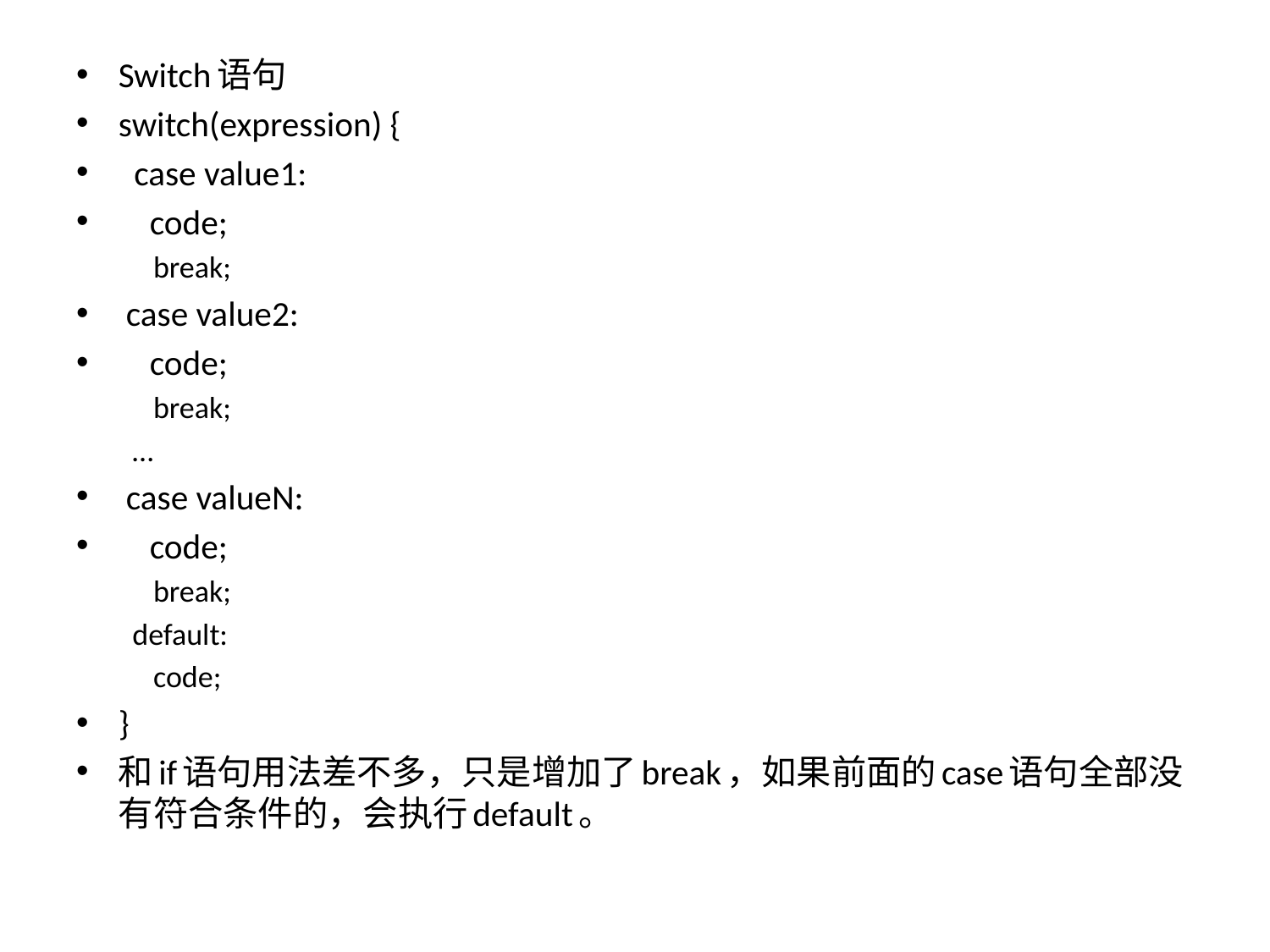

Switch语句
switch(expression) {
  case value1:
    code;
   break;
 case value2:
    code;
   break;
…
 case valueN:
    code;
   break;
default:
   code;
}
和if语句用法差不多，只是增加了break，如果前面的case语句全部没有符合条件的，会执行default。